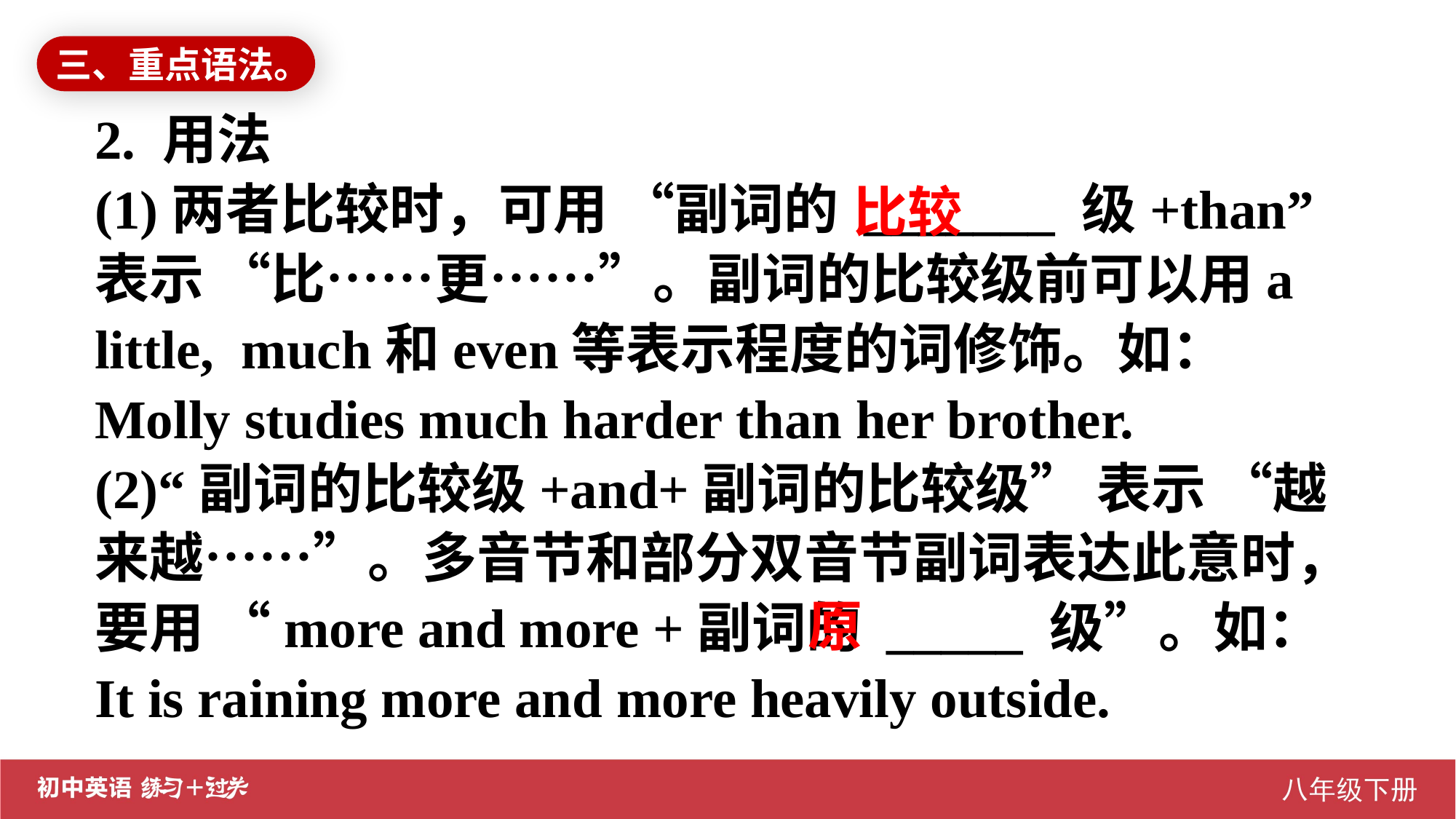

三、重点语法。
2. 用法
(1)两者比较时，可用 “副词的 _______ 级+than” 表示 “比……更……”。副词的比较级前可以用a little,  much和even等表示程度的词修饰。如：Molly studies much harder than her brother.
(2)“副词的比较级+and+副词的比较级” 表示 “越来越……”。多音节和部分双音节副词表达此意时，要用 “more and more +副词的 _____ 级”。如： It is raining more and more heavily outside.
比较
原